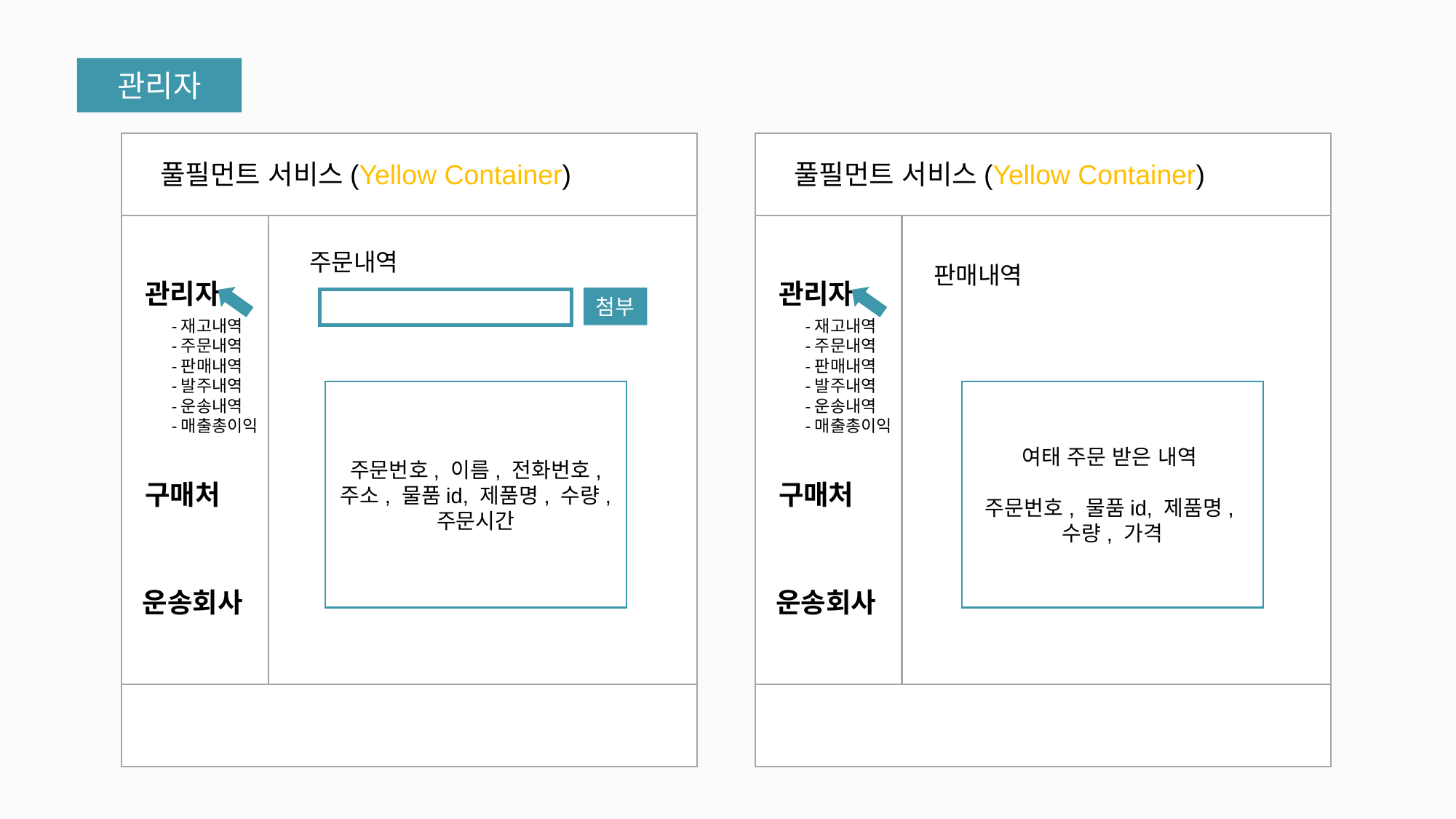

관리자

풀필먼트 서비스(Yellow Container)
풀필먼트 서비스(Yellow Container)
주문내역
판매내역
관리자
관리자

첨부

-재고내역
-주문내역
-판매내역
-발주내역
-운송내역
-매출총이익
-재고내역
-주문내역
-판매내역
-발주내역
-운송내역
-매출총이익

주문번호, 이름, 전화번호, 주소, 물품id, 제품명, 수량, 주문시간
여태 주문 받은 내역

주문번호, 물품id, 제품명,
수량, 가격
구매처
구매처
운송회사
운송회사